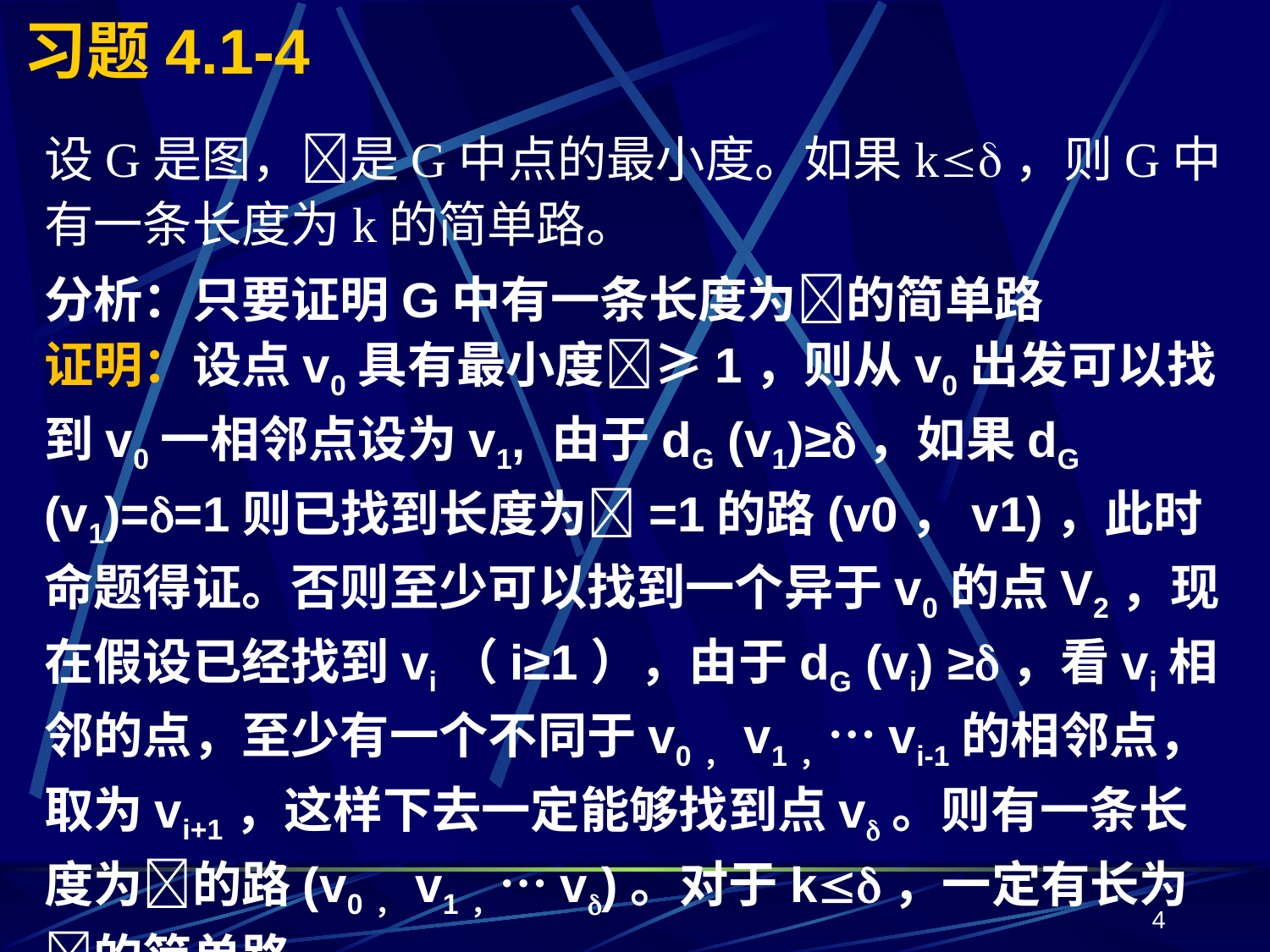

# 习题4.1-4
设G是图，δ是G中点的最小度。如果k≤δ，则G中有一条长度为k的简单路。
分析：只要证明G中有一条长度为δ的简单路
证明：设点v0具有最小度δ≥1，则从v0出发可以找到v0一相邻点设为v1, 由于dG (v1)≥δ，如果dG (v1)=δ=1则已找到长度为δ=1的路(v0，v1)，此时命题得证。否则至少可以找到一个异于v0的点V2，现在假设已经找到vi（i≥1），由于dG (vi) ≥δ，看vi相邻的点，至少有一个不同于v0，v1，…vi-1的相邻点，取为vi+1，这样下去一定能够找到点vδ。则有一条长度为δ的路(v0，v1，…vδ)。对于k≤δ，一定有长为δ的简单路。

4